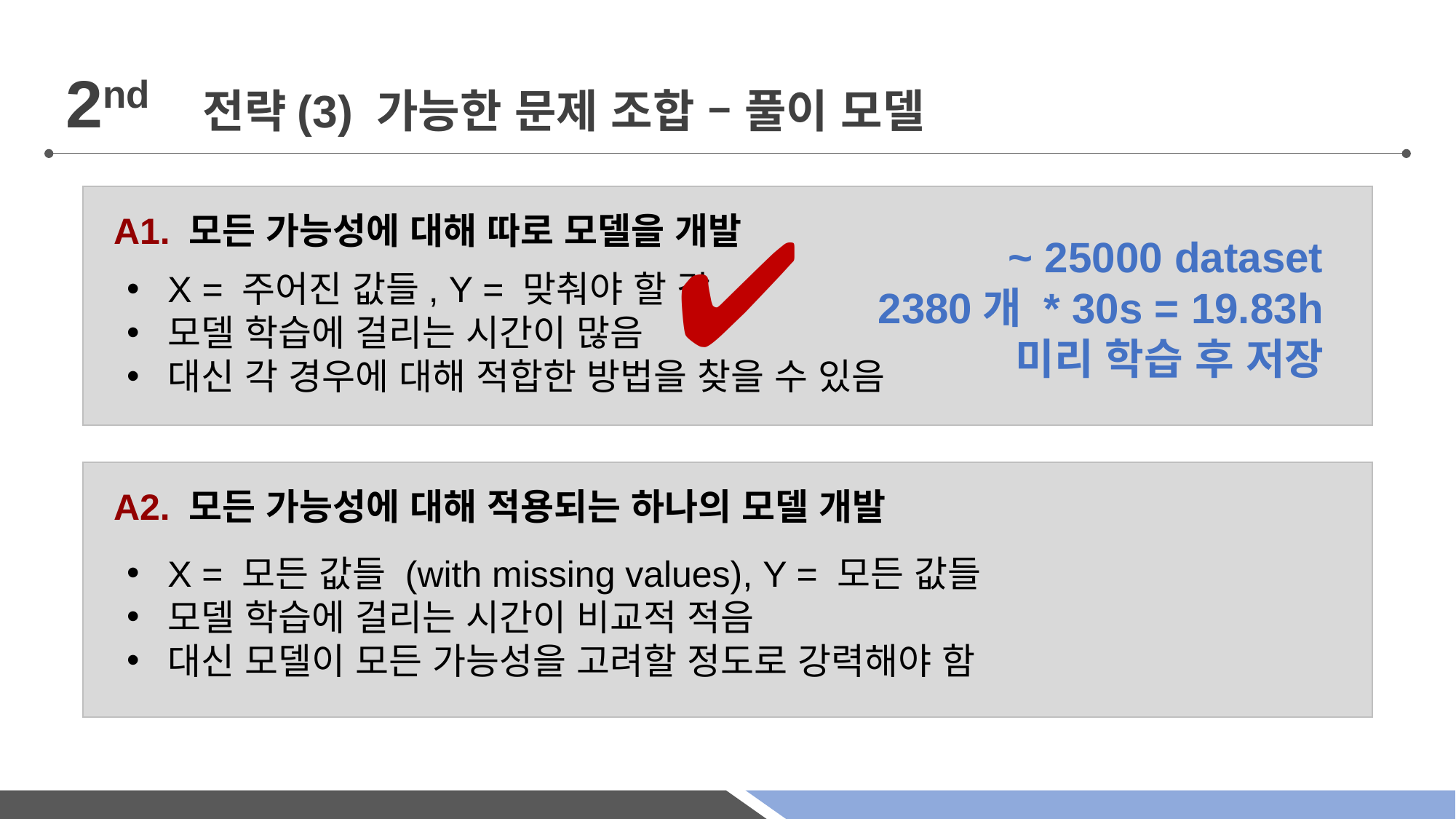

2nd  전략(3) 가능한 문제 조합 – 풀이 모델

✔
A1. 모든 가능성에 대해 따로 모델을 개발
~ 25000 dataset
2380개 * 30s = 19.83h
미리 학습 후 저장
X = 주어진 값들, Y = 맞춰야 할 값
모델 학습에 걸리는 시간이 많음
대신 각 경우에 대해 적합한 방법을 찾을 수 있음

A2. 모든 가능성에 대해 적용되는 하나의 모델 개발
X = 모든 값들 (with missing values), Y = 모든 값들
모델 학습에 걸리는 시간이 비교적 적음
대신 모델이 모든 가능성을 고려할 정도로 강력해야 함